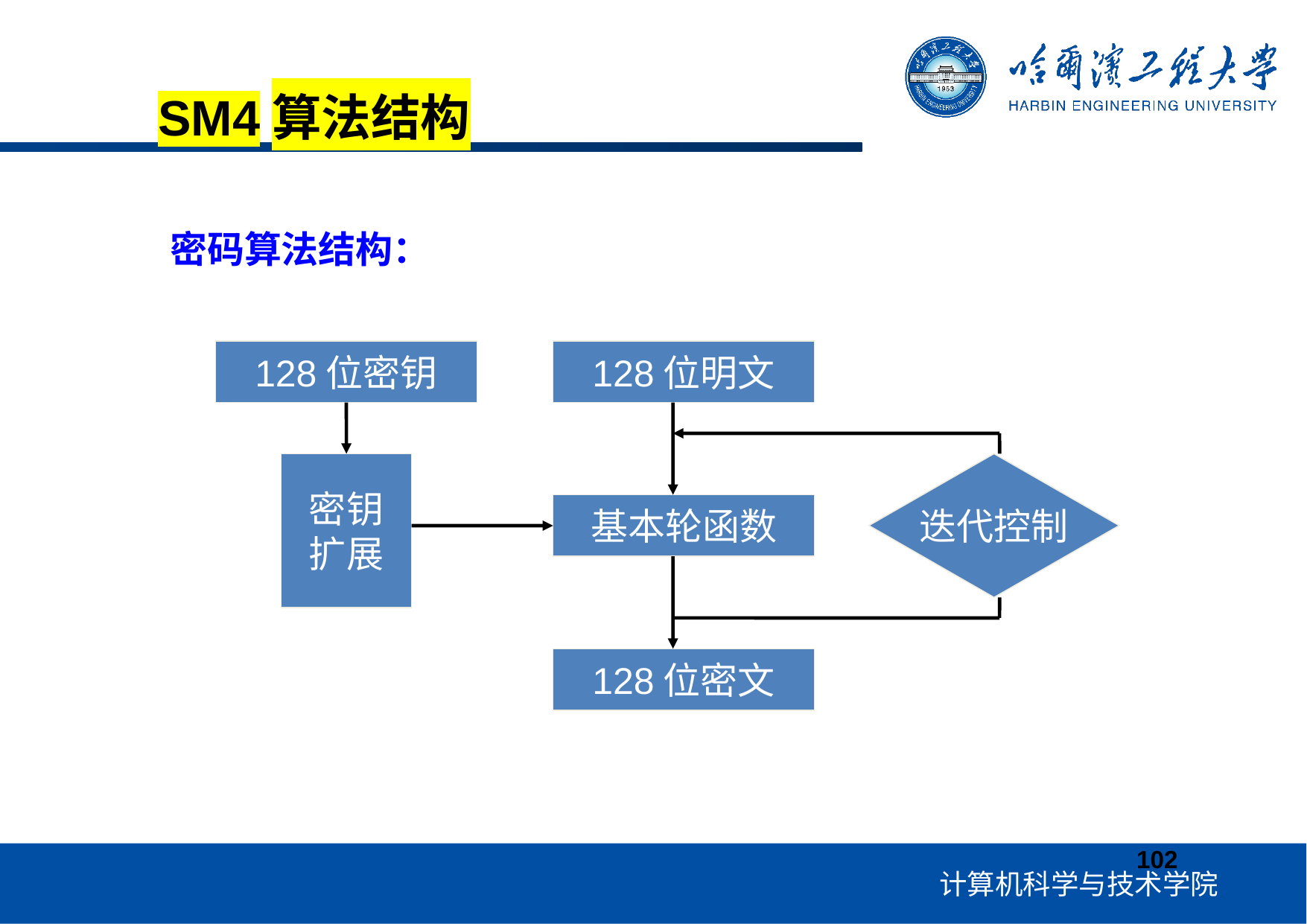

SM4算法结构
密码算法结构：
128位密钥
128位明文

密钥
扩展
迭代控制
基本轮函数

128位密文
102